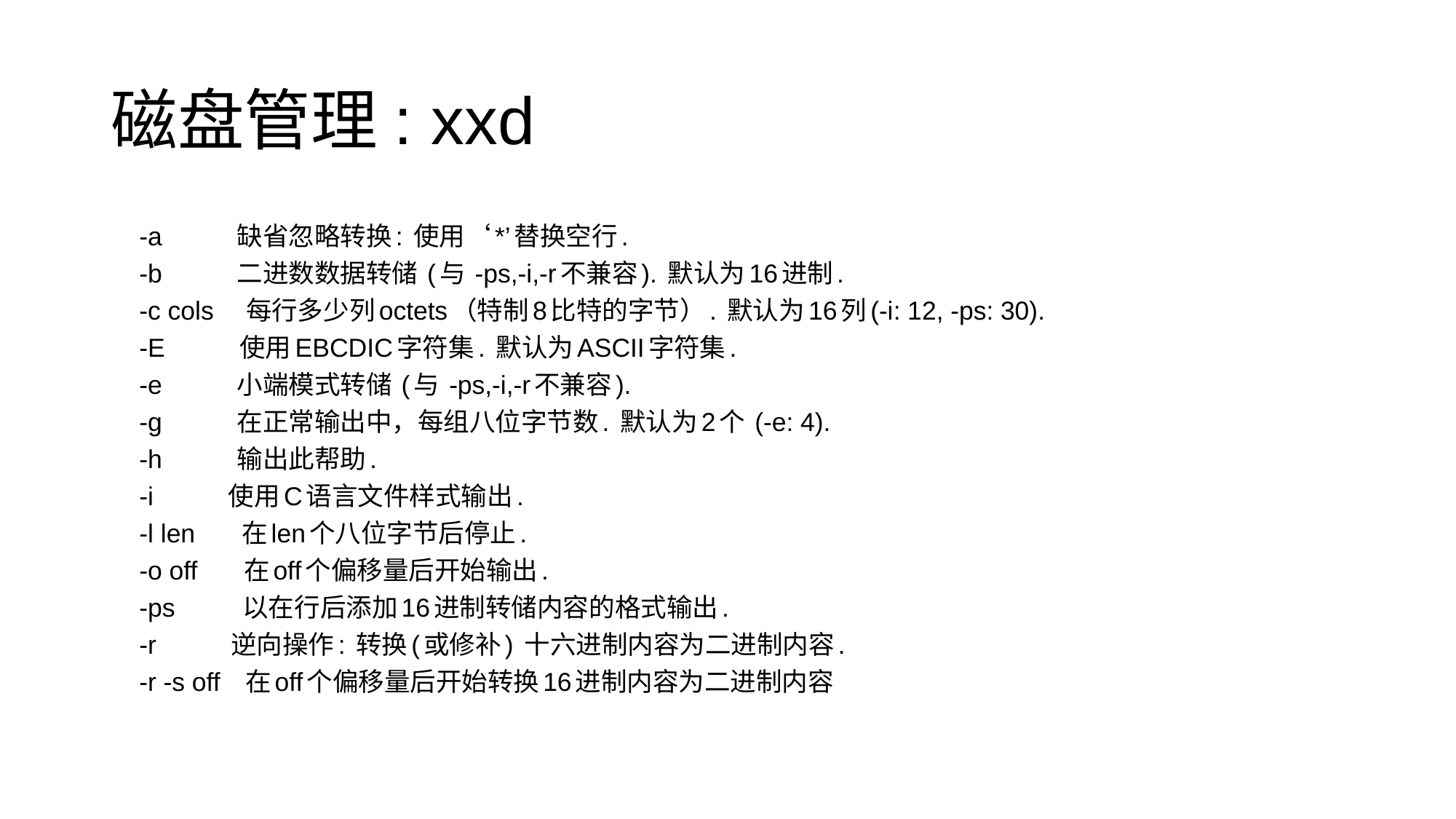

# 磁盘管理: xxd
    -a          缺省忽略转换: 使用‘*’替换空行.
    -b          二进数数据转储 (与 -ps,-i,-r不兼容). 默认为16进制.
    -c cols    每行多少列octets（特制8比特的字节）. 默认为16列(-i: 12, -ps: 30).
    -E          使用EBCDIC字符集. 默认为ASCII字符集.
    -e          小端模式转储 (与 -ps,-i,-r不兼容).
    -g          在正常输出中，每组八位字节数. 默认为2个 (-e: 4).
    -h          输出此帮助.
    -i          使用C语言文件样式输出.
    -l len      在len个八位字节后停止.
    -o off      在off个偏移量后开始输出.
    -ps         以在行后添加16进制转储内容的格式输出.
    -r          逆向操作: 转换(或修补) 十六进制内容为二进制内容.
    -r -s off   在off个偏移量后开始转换16进制内容为二进制内容